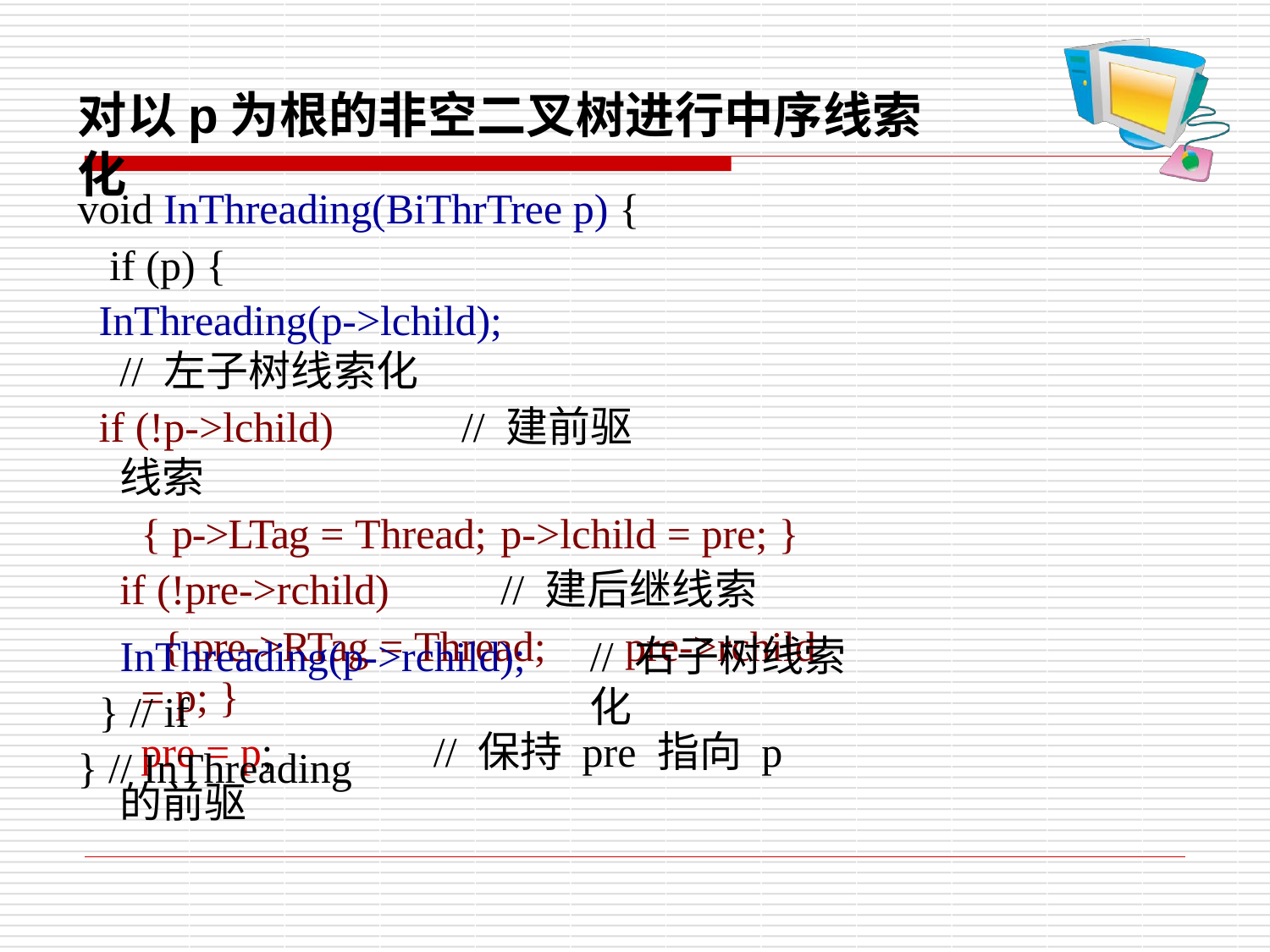

# 对以p为根的非空二叉树进行中序线索化

void InThreading(BiThrTree p) {  if (p) {
InThreading(p->lchild);	// 左子树线索化
if (!p->lchild)	// 建前驱线索
{ p->LTag = Thread;	p->lchild = pre; }  if (!pre->rchild)	// 建后继线索
{ pre->RTag = Thread;	pre->rchild = p; }
pre = p;	// 保持 pre 指向 p 的前驱
InThreading(p->rchild);
} // if
} // InThreading
// 右子树线索化